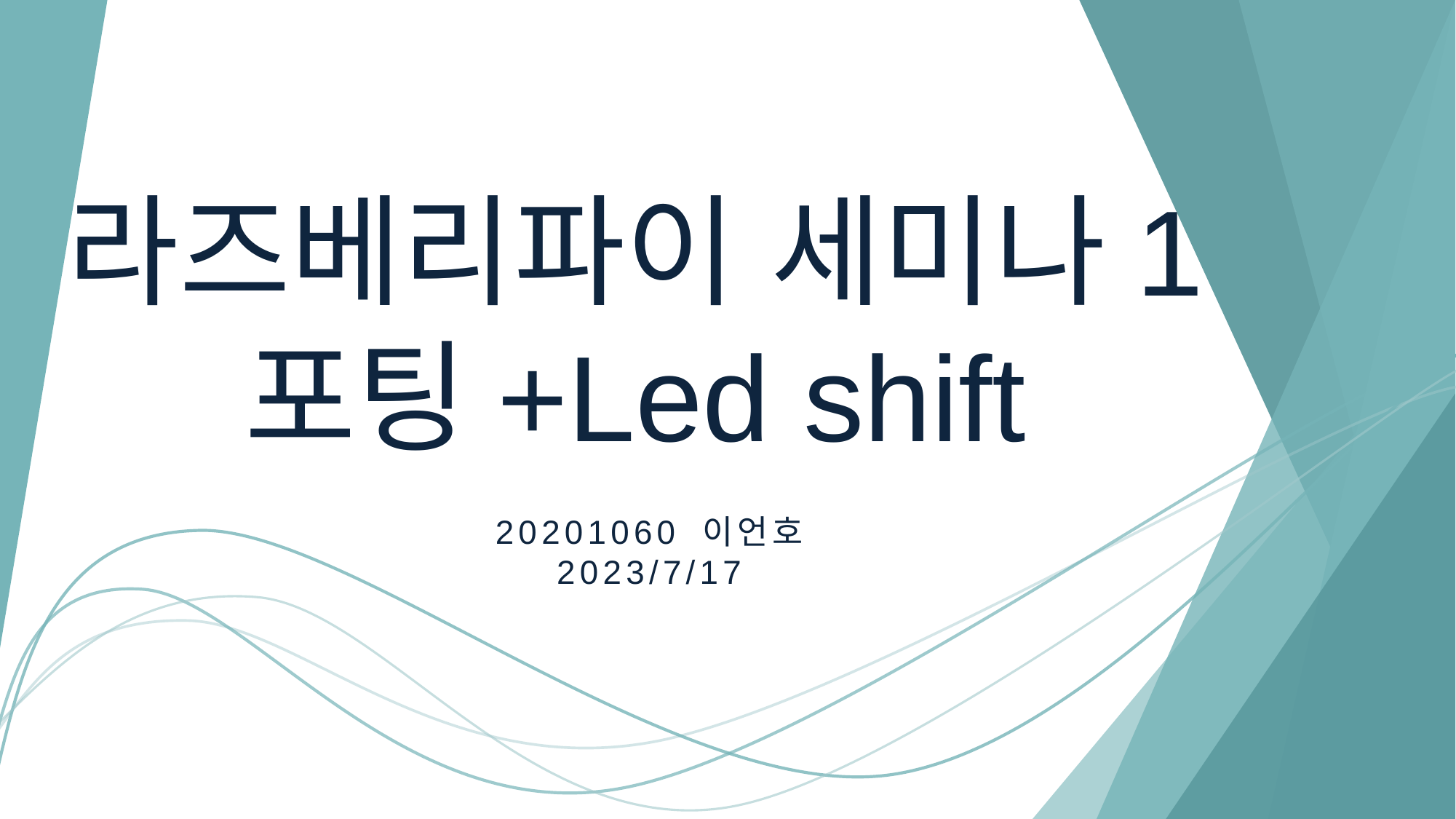

라즈베리파이 세미나1
포팅+Led shift

20201060 이언호
2023/7/17